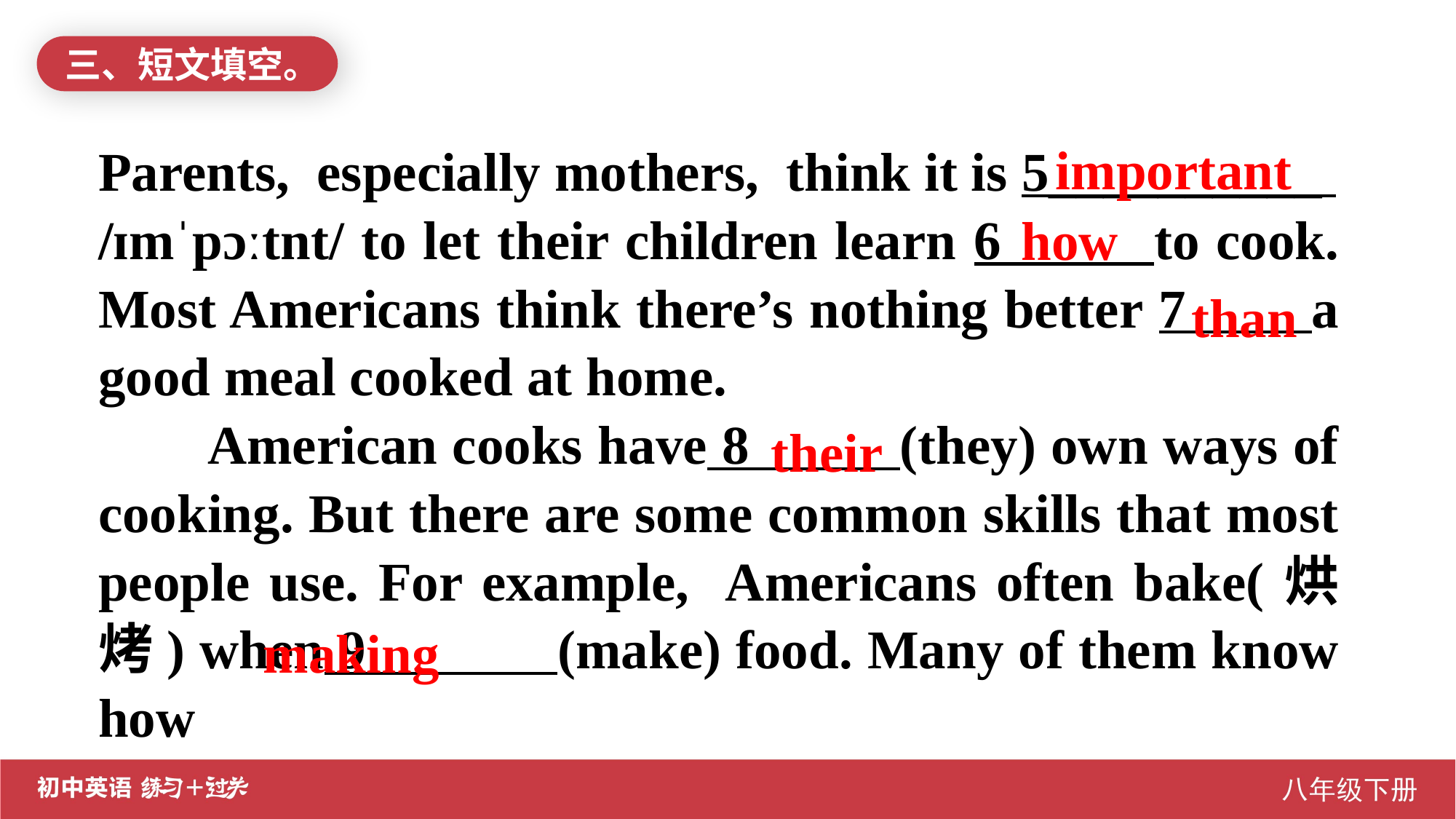

三、短文填空。
important
Parents,  especially mothers,  think it is 5__________
/ɪmˈpɔːtnt/ to let their children learn 6         to cook. Most Americans think there’s nothing better 7        a good meal cooked at home.
	American cooks have 8          (they) own ways of cooking. But there are some common skills that most people use. For example,  Americans often bake(烘烤) when 9             (make) food. Many of them know how
how
than
their
making